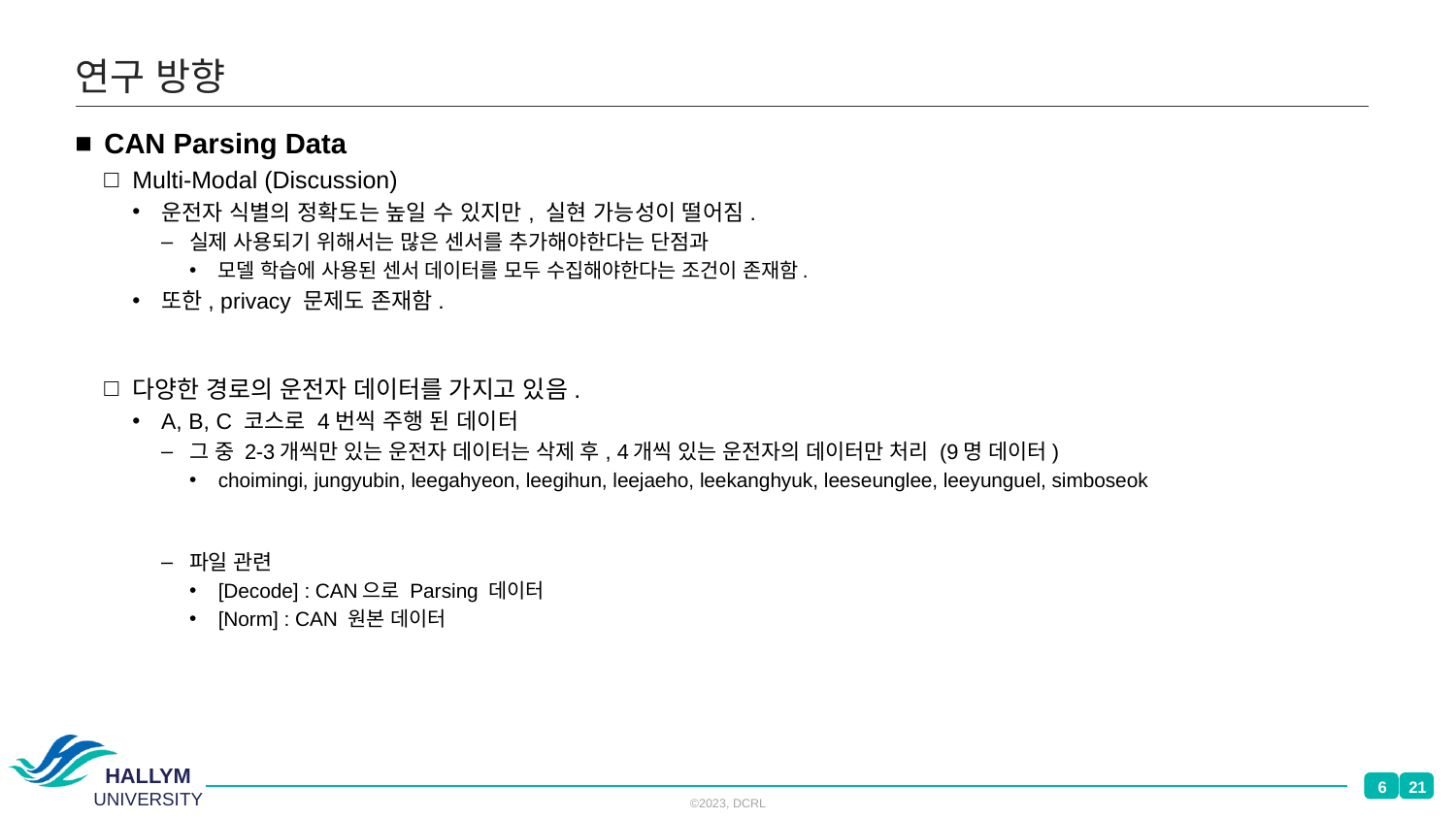

# 연구 방향
CAN Parsing Data
Multi-Modal (Discussion)
운전자 식별의 정확도는 높일 수 있지만, 실현 가능성이 떨어짐.
실제 사용되기 위해서는 많은 센서를 추가해야한다는 단점과
모델 학습에 사용된 센서 데이터를 모두 수집해야한다는 조건이 존재함.
또한, privacy 문제도 존재함.

다양한 경로의 운전자 데이터를 가지고 있음.
A, B, C 코스로 4번씩 주행 된 데이터
그 중 2-3개씩만 있는 운전자 데이터는 삭제 후, 4개씩 있는 운전자의 데이터만 처리 (9명 데이터)
choimingi, jungyubin, leegahyeon, leegihun, leejaeho, leekanghyuk, leeseunglee, leeyunguel, simboseok

파일 관련
[Decode] : CAN으로 Parsing 데이터
[Norm] : CAN 원본 데이터